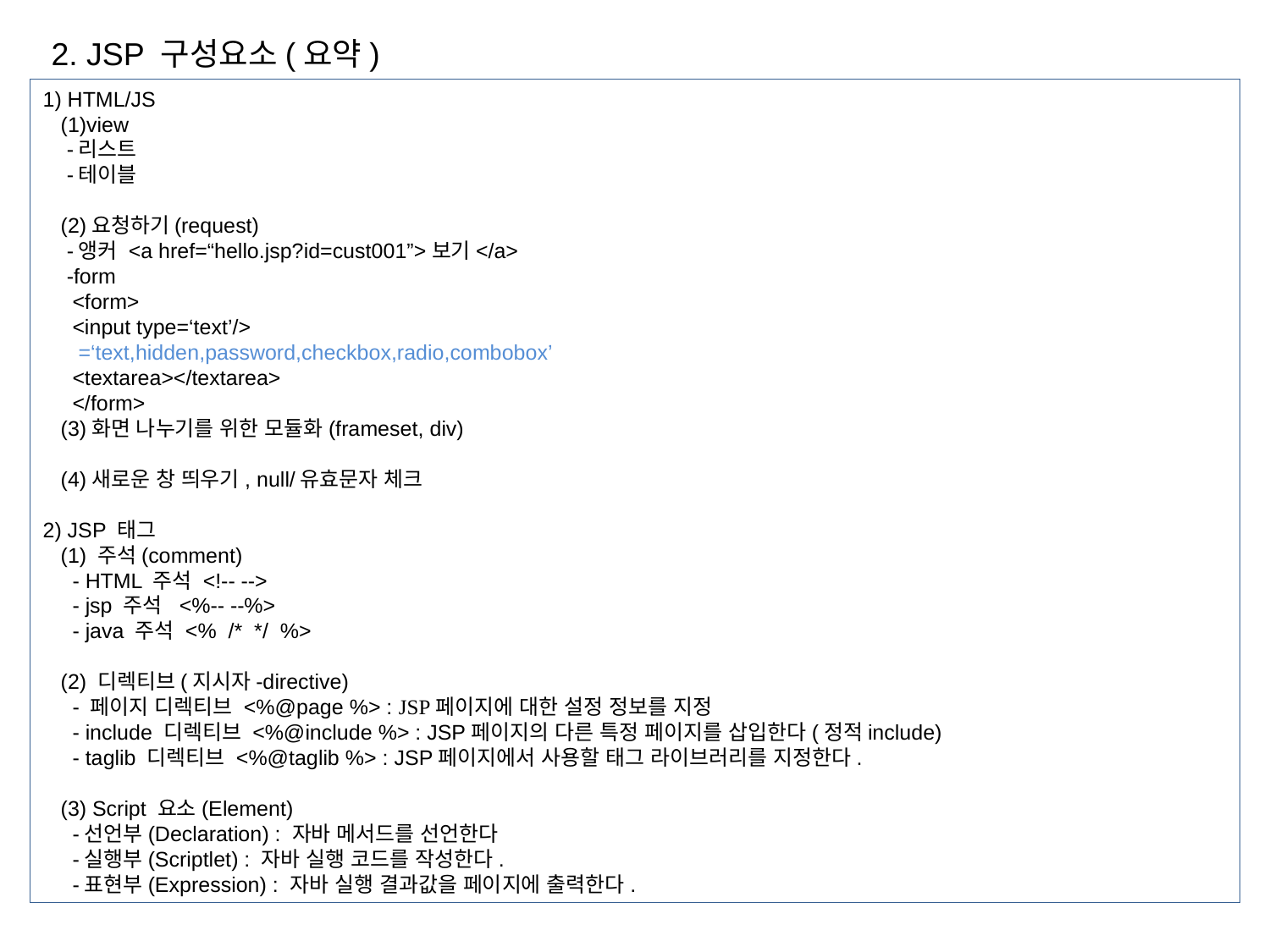

2. JSP 구성요소(요약)
1) HTML/JS
   (1)view
    -리스트
    -테이블

   (2)요청하기(request)
    -앵커 <a href=“hello.jsp?id=cust001”>보기</a>
    -form
     <form>
     <input type=‘text’/>
      =‘text,hidden,password,checkbox,radio,combobox’
     <textarea></textarea>
     </form>
   (3)화면 나누기를 위한 모듈화(frameset, div)

   (4)새로운 창 띄우기, null/유효문자 체크

2) JSP 태그
   (1) 주석(comment)
     - HTML 주석 <!-- -->
     - jsp 주석  <%-- --%>
     - java 주석 <%  /*  */  %>

   (2) 디렉티브(지시자-directive)
     - 페이지 디렉티브 <%@page %> : JSP페이지에 대한 설정 정보를 지정
     - include 디렉티브 <%@include %> : JSP페이지의 다른 특정 페이지를 삽입한다(정적include)
     - taglib 디렉티브 <%@taglib %> : JSP페이지에서 사용할 태그 라이브러리를 지정한다.

   (3) Script 요소(Element)
     -선언부(Declaration) : 자바 메서드를 선언한다
     -실행부(Scriptlet) : 자바 실행 코드를 작성한다.
     -표현부(Expression) : 자바 실행 결과값을 페이지에 출력한다.